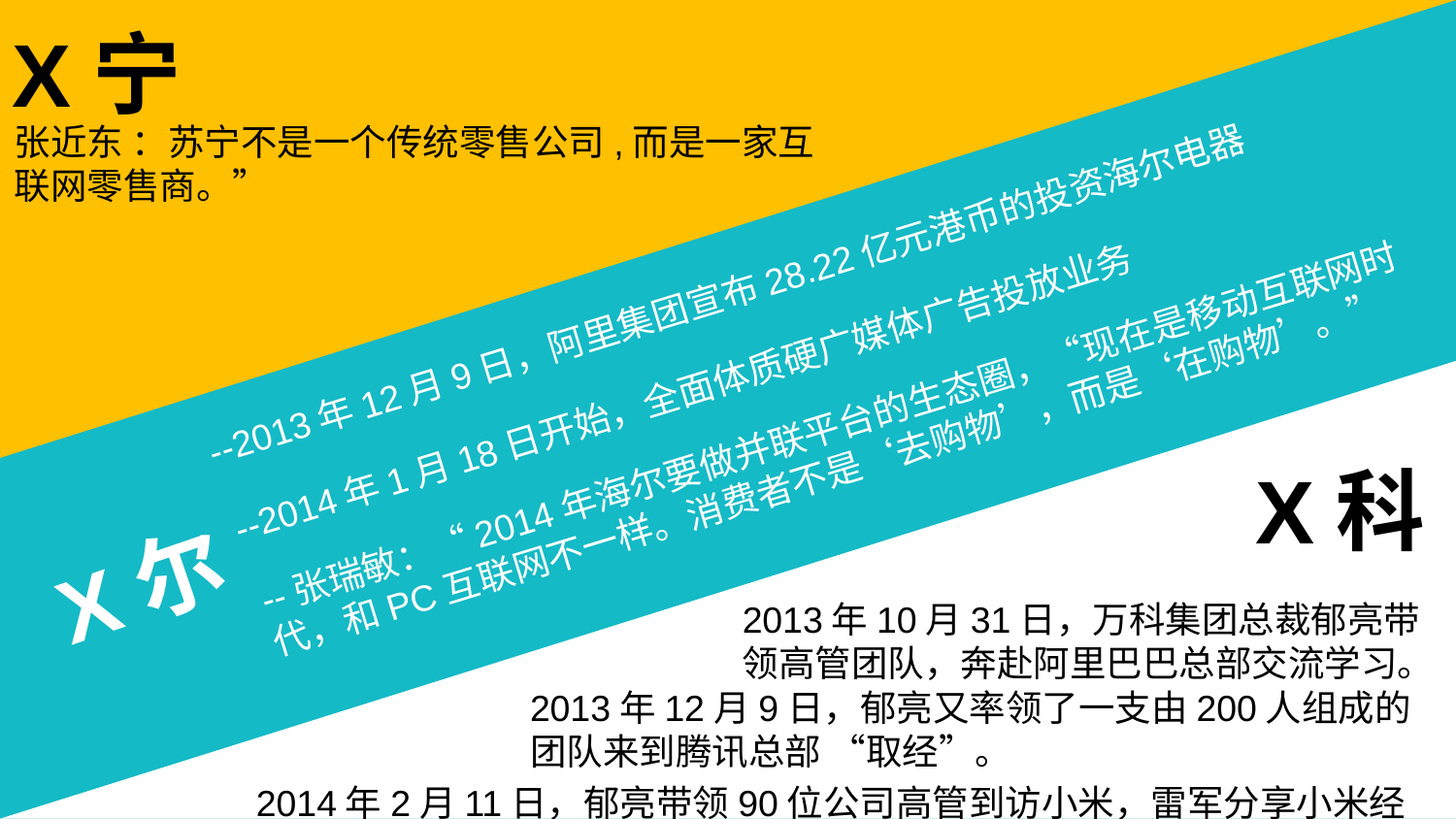

X宁
张近东 ：苏宁不是一个传统零售公司,而是一家互联网零售商。”

--2013年12月9日，阿里集团宣布28.22亿元港币的投资海尔电器
--2014年1月18日开始，全面体质硬广媒体广告投放业务

X科
2013年10月31日，万科集团总裁郁亮带领高管团队，奔赴阿里巴巴总部交流学习。
2013年12月9日，郁亮又率领了一支由200人组成的团队来到腾讯总部 “取经”。

2014年2月11日，郁亮带领90位公司高管到访小米，雷军分享小米经验。
--张瑞敏：“2014年海尔要做并联平台的生态圈，“现在是移动互联网时代，和PC互联网不一样。消费者不是‘去购物’，而是‘在购物’。”
X尔